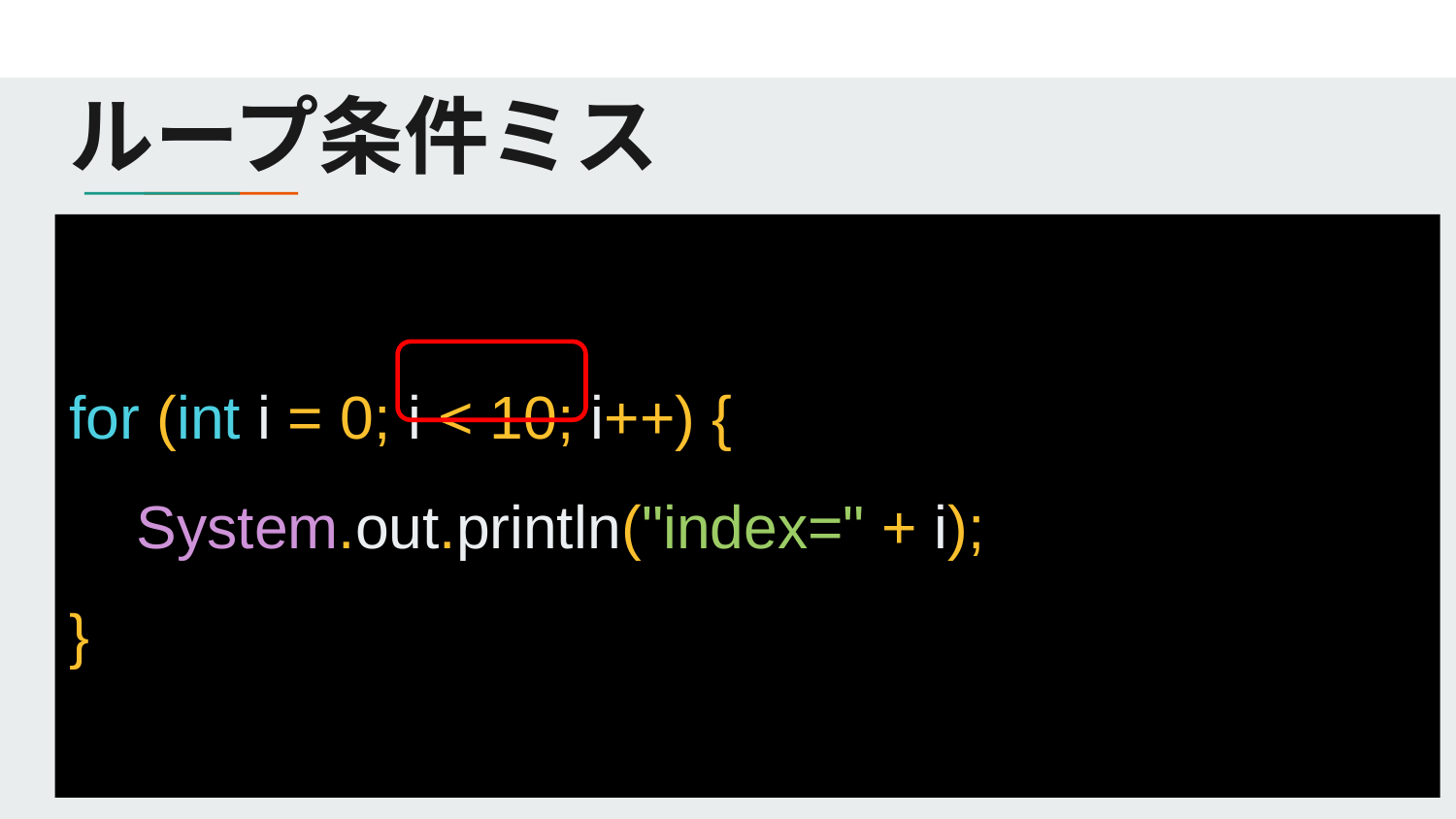

# ループ条件ミス
for (int i = 0; i < 10; i++) {
    System.out.println("index=" + i);
}